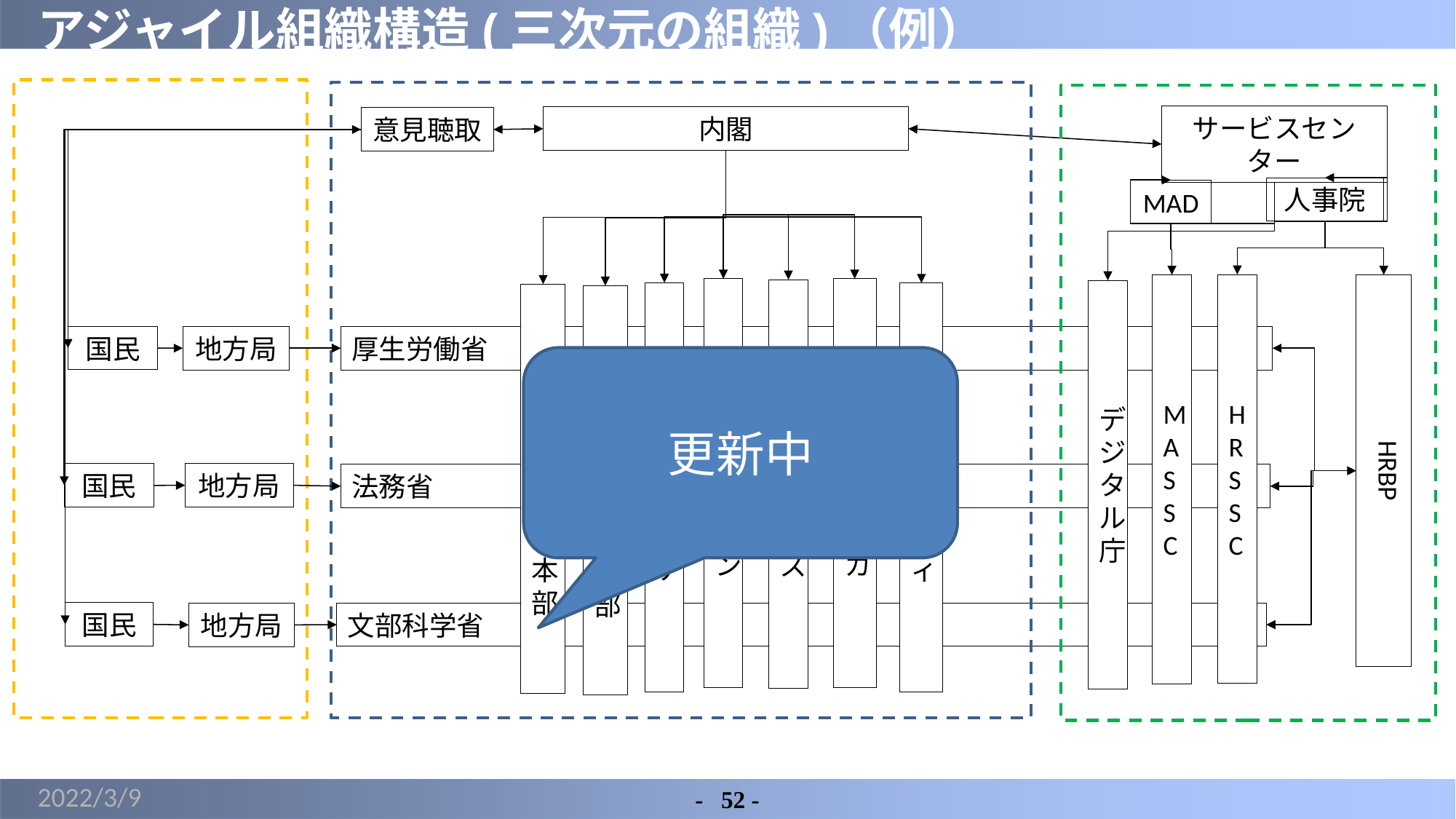

# アジャイル組織構造(三次元の組織)（例）

サービスセンター
内閣
意見聴取
人事院
MAD
HRSSC
HRBP
MASSC
〇〇ジャパン
〇〇アメリカ
〇〇イギリス
デジタル庁
〇〇チャイナ
コミュニティ
ビジネス統括本部
品質管理統括本部
国民
厚生労働省
地方局
更新中
地方局
国民
法務省
国民
文部科学省
地方局
2022/3/9
-	52 -